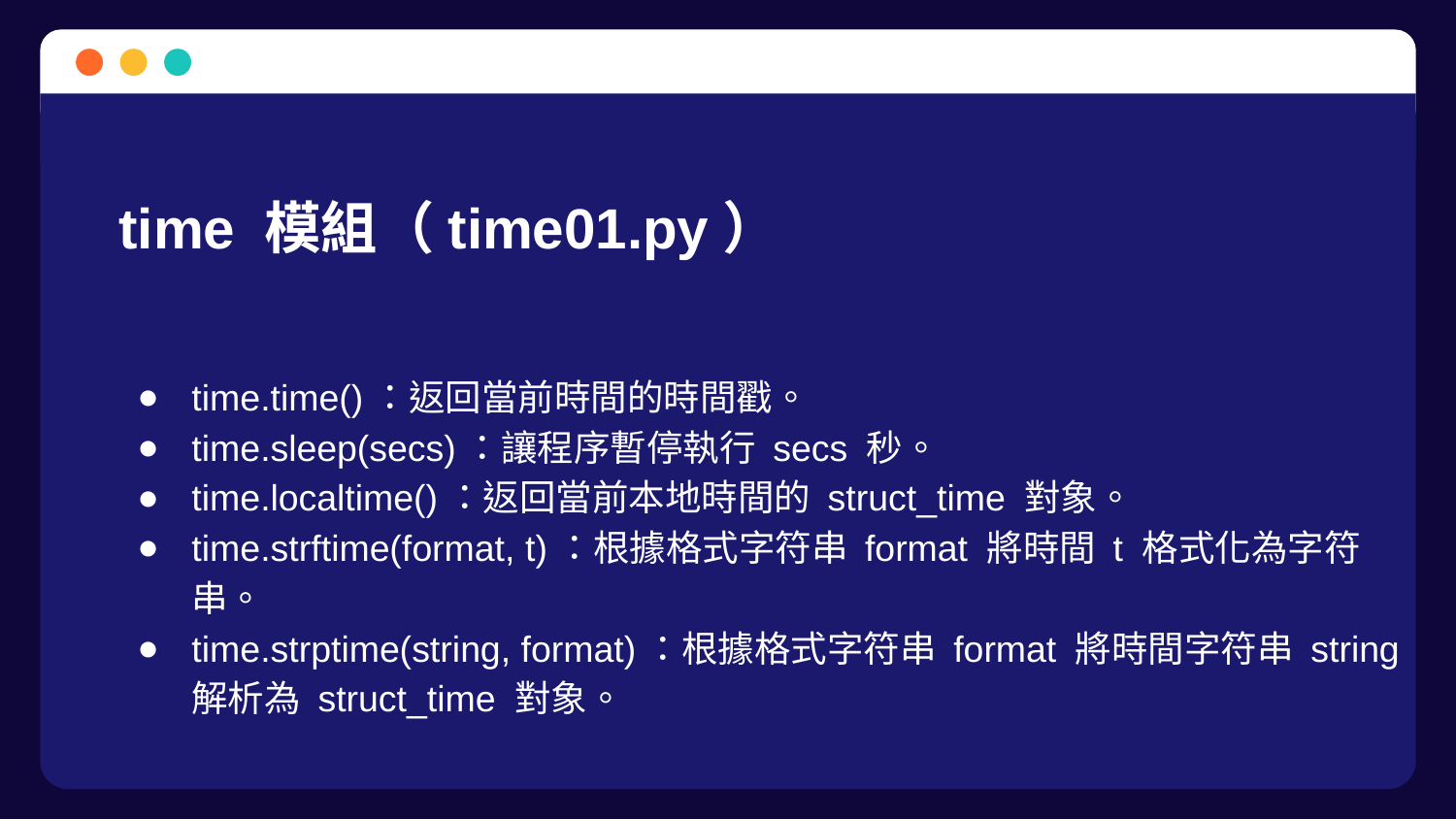

# time 模組（time01.py）
time.time()：返回當前時間的時間戳。
time.sleep(secs)：讓程序暫停執行 secs 秒。
time.localtime()：返回當前本地時間的 struct_time 對象。
time.strftime(format, t)：根據格式字符串 format 將時間 t 格式化為字符串。
time.strptime(string, format)：根據格式字符串 format 將時間字符串 string 解析為 struct_time 對象。